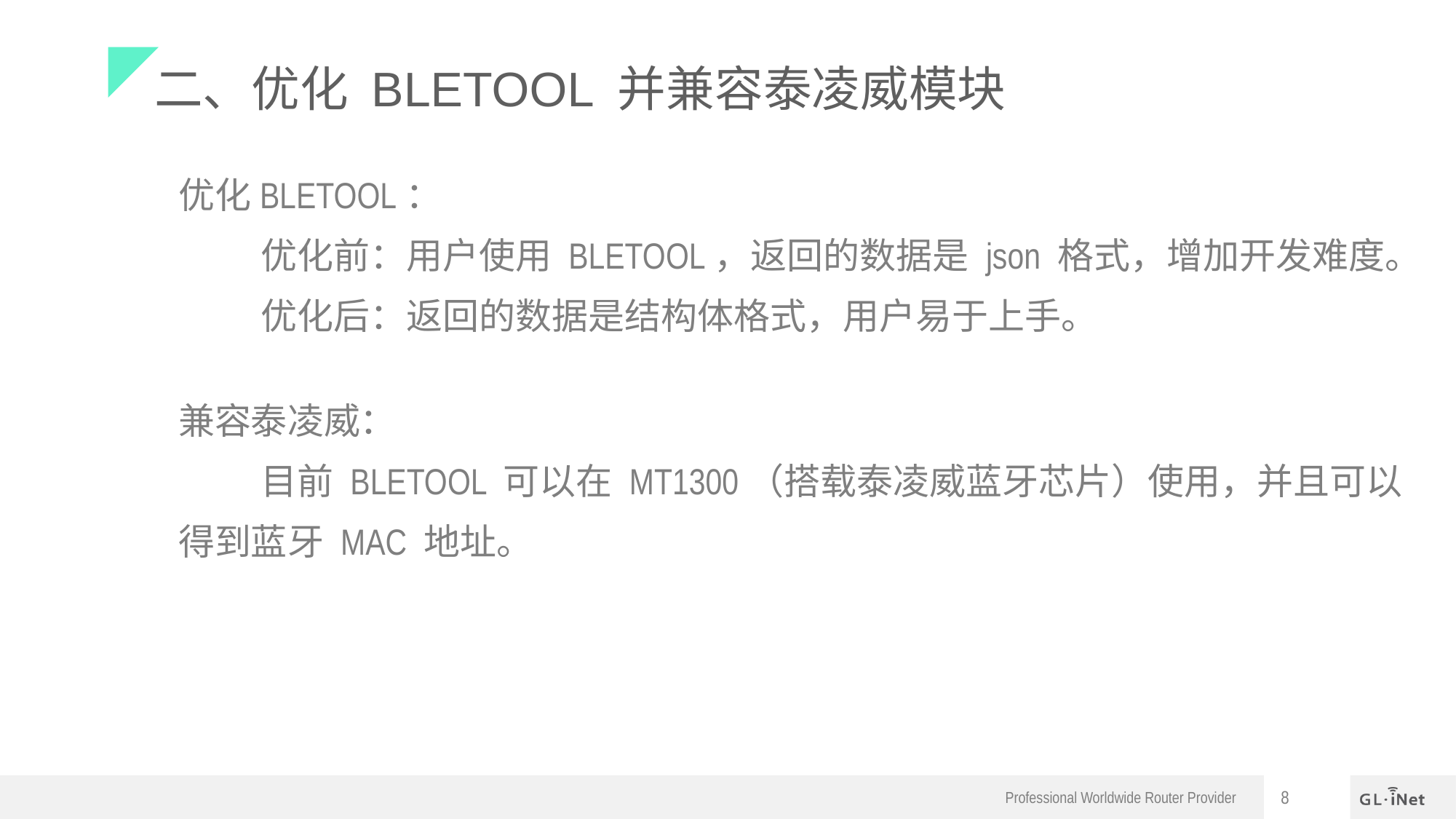

# 二、优化 BLEtool 并兼容泰凌威模块
优化BLETOOL：
         优化前：用户使用 BLETOOL，返回的数据是 json 格式，增加开发难度。
         优化后：返回的数据是结构体格式，用户易于上手。
兼容泰凌威：
         目前 BLETOOL 可以在 MT1300（搭载泰凌威蓝牙芯片）使用，并且可以
得到蓝牙 MAC 地址。
Professional Worldwide Router Provider
8